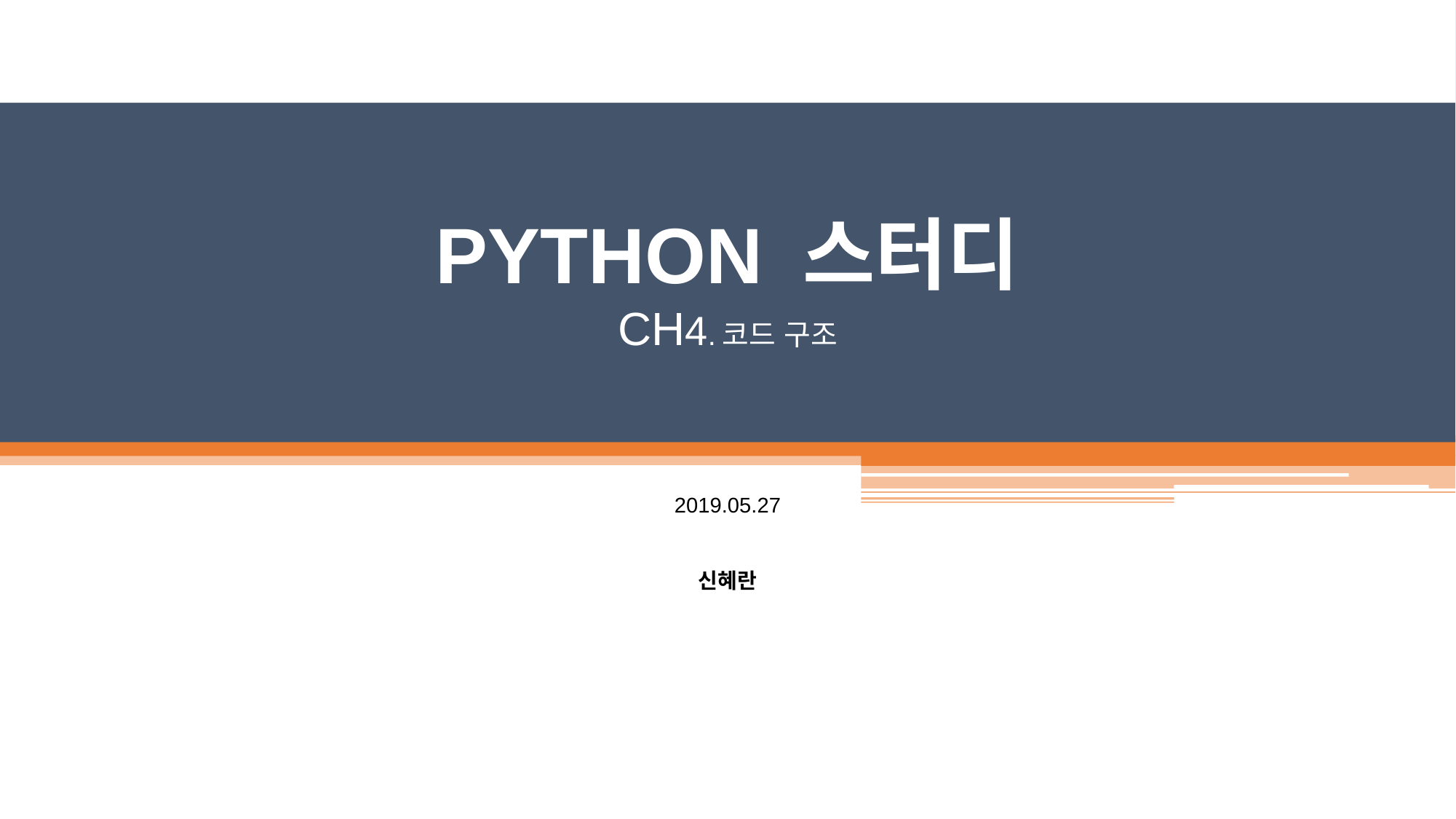

# PYTHON 스터디 ch4.코드 구조
2019.05.27

신혜란